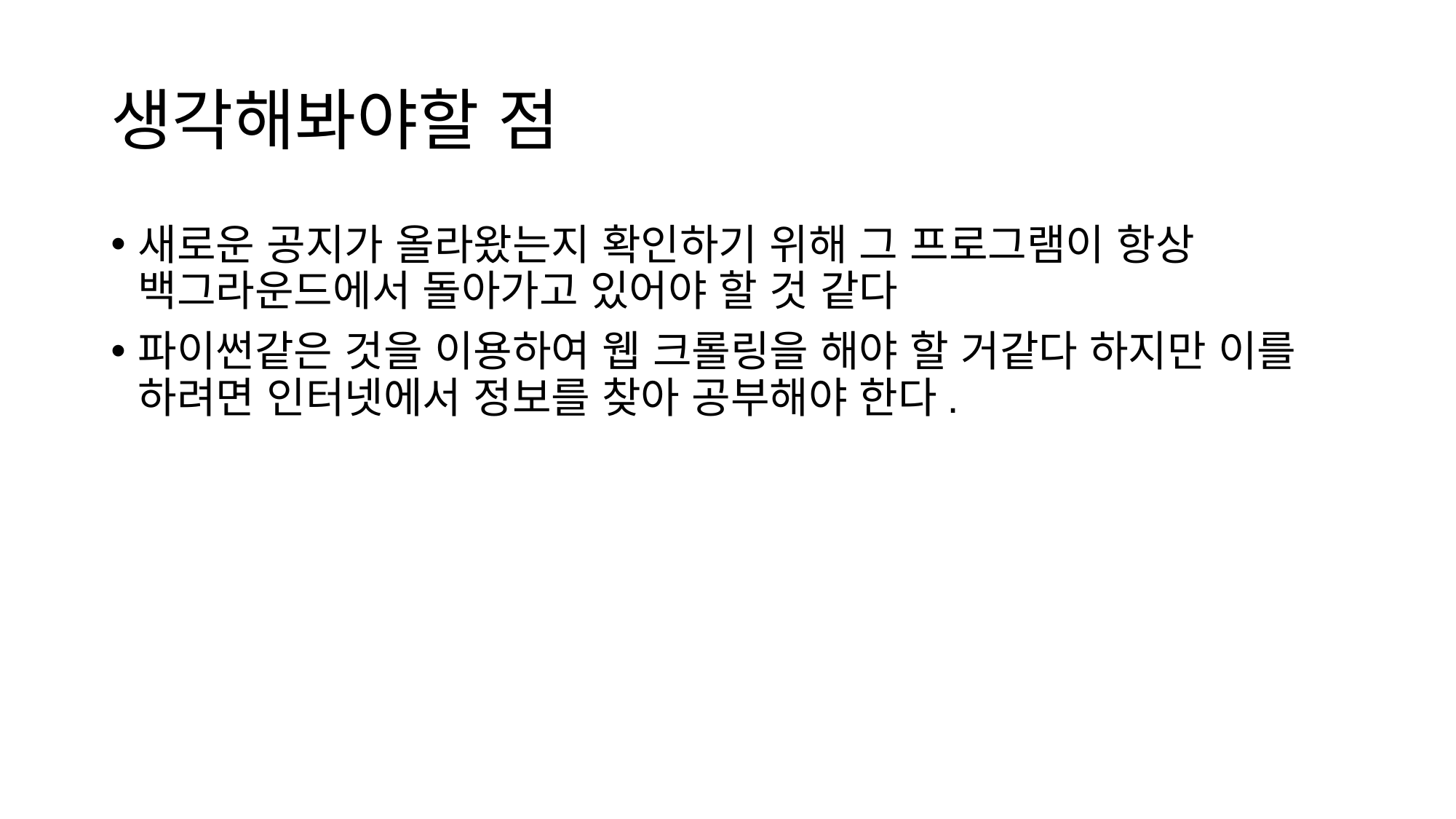

# 생각해봐야할 점
새로운 공지가 올라왔는지 확인하기 위해 그 프로그램이 항상 백그라운드에서 돌아가고 있어야 할 것 같다
파이썬같은 것을 이용하여 웹 크롤링을 해야 할 거같다 하지만 이를 하려면 인터넷에서 정보를 찾아 공부해야 한다.